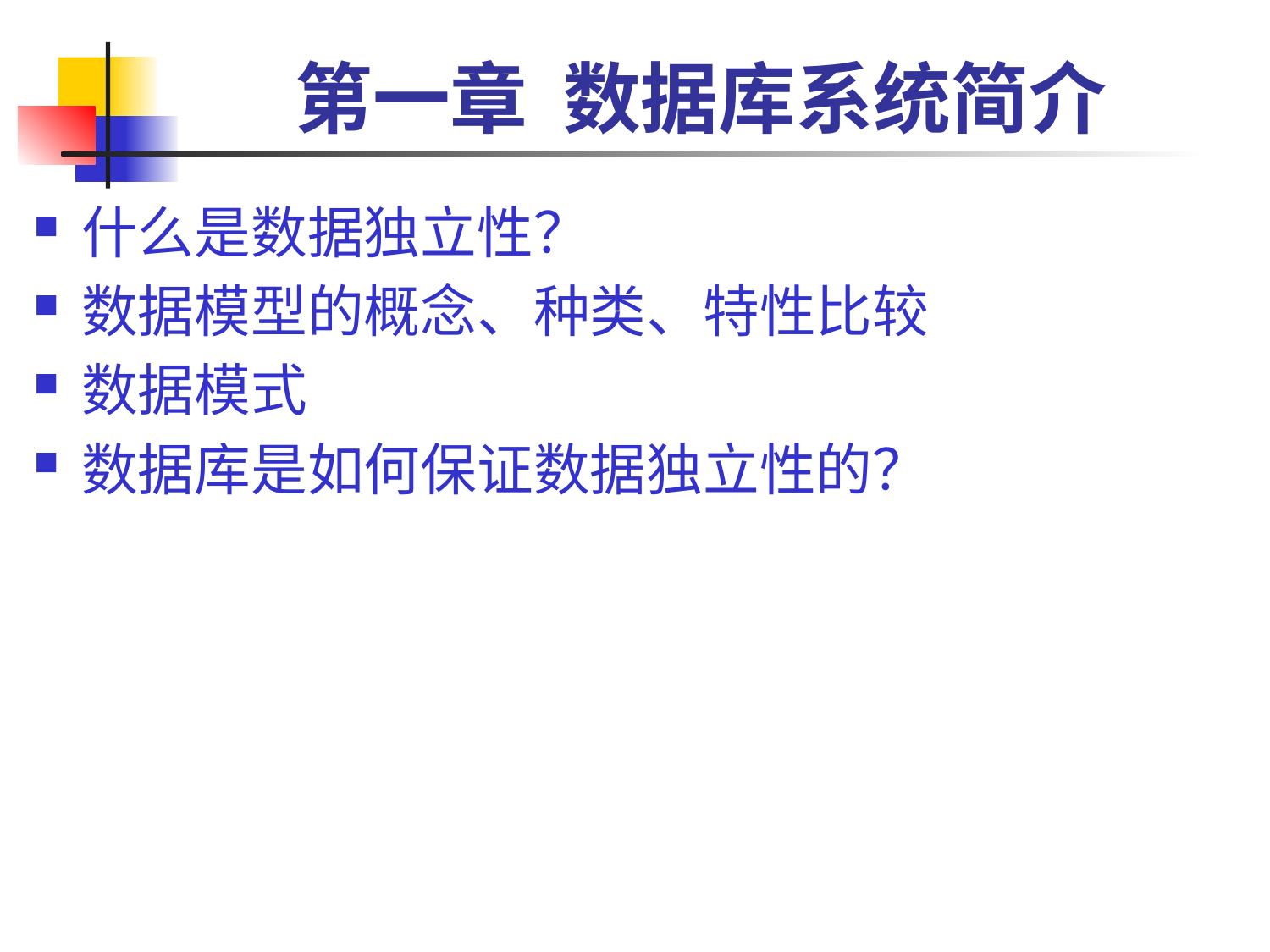

# 第一章  数据库系统简介
什么是数据独立性？
数据模型的概念、种类、特性比较
数据模式
数据库是如何保证数据独立性的？